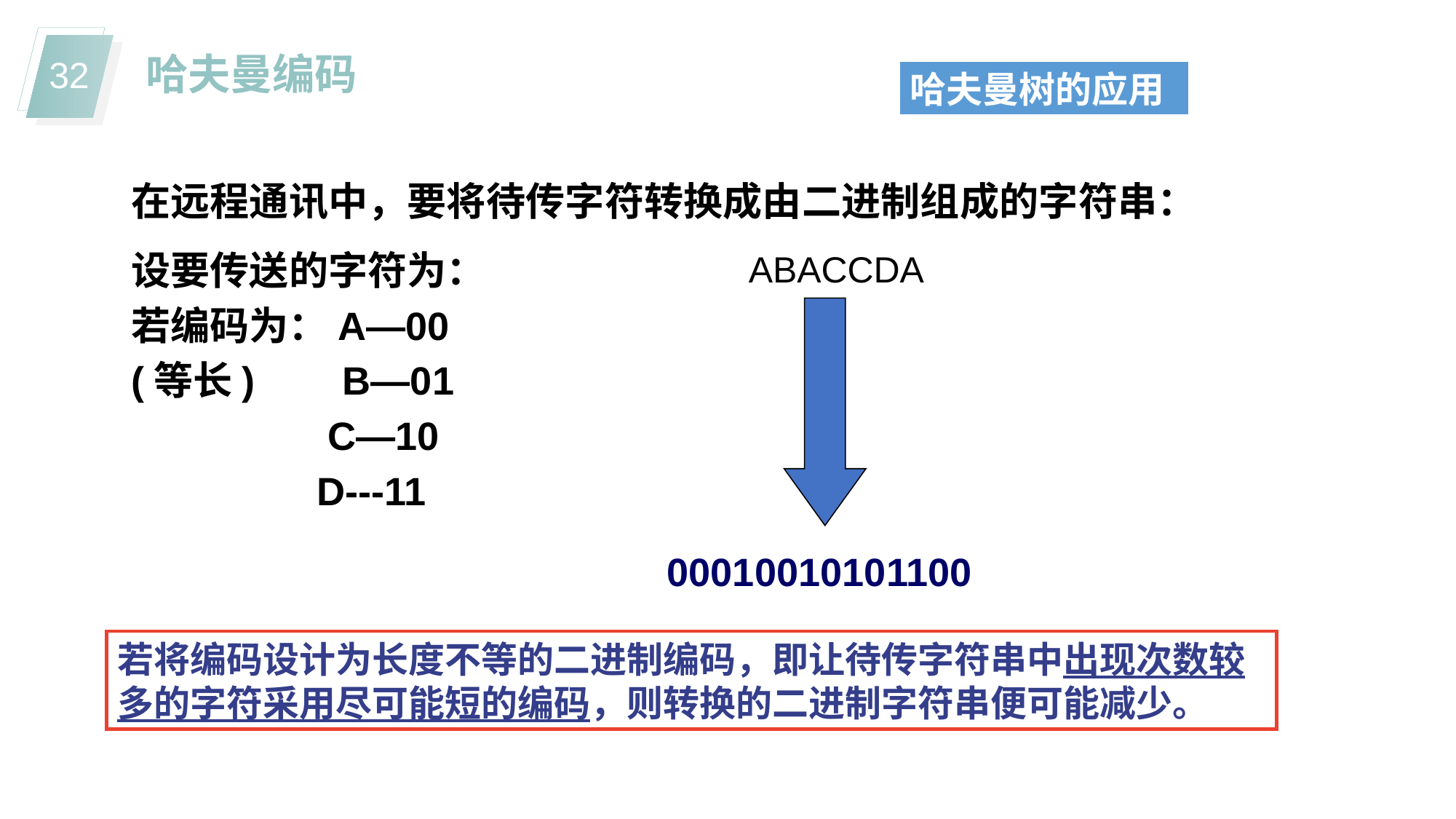

哈夫曼编码
哈夫曼树的应用
在远程通讯中，要将待传字符转换成由二进制组成的字符串：
设要传送的字符为：
若编码为：A—00
(等长)        B—01
	        C—10
                 D---11
ABACCDA

00010010101100
若将编码设计为长度不等的二进制编码，即让待传字符串中出现次数较多的字符采用尽可能短的编码，则转换的二进制字符串便可能减少。